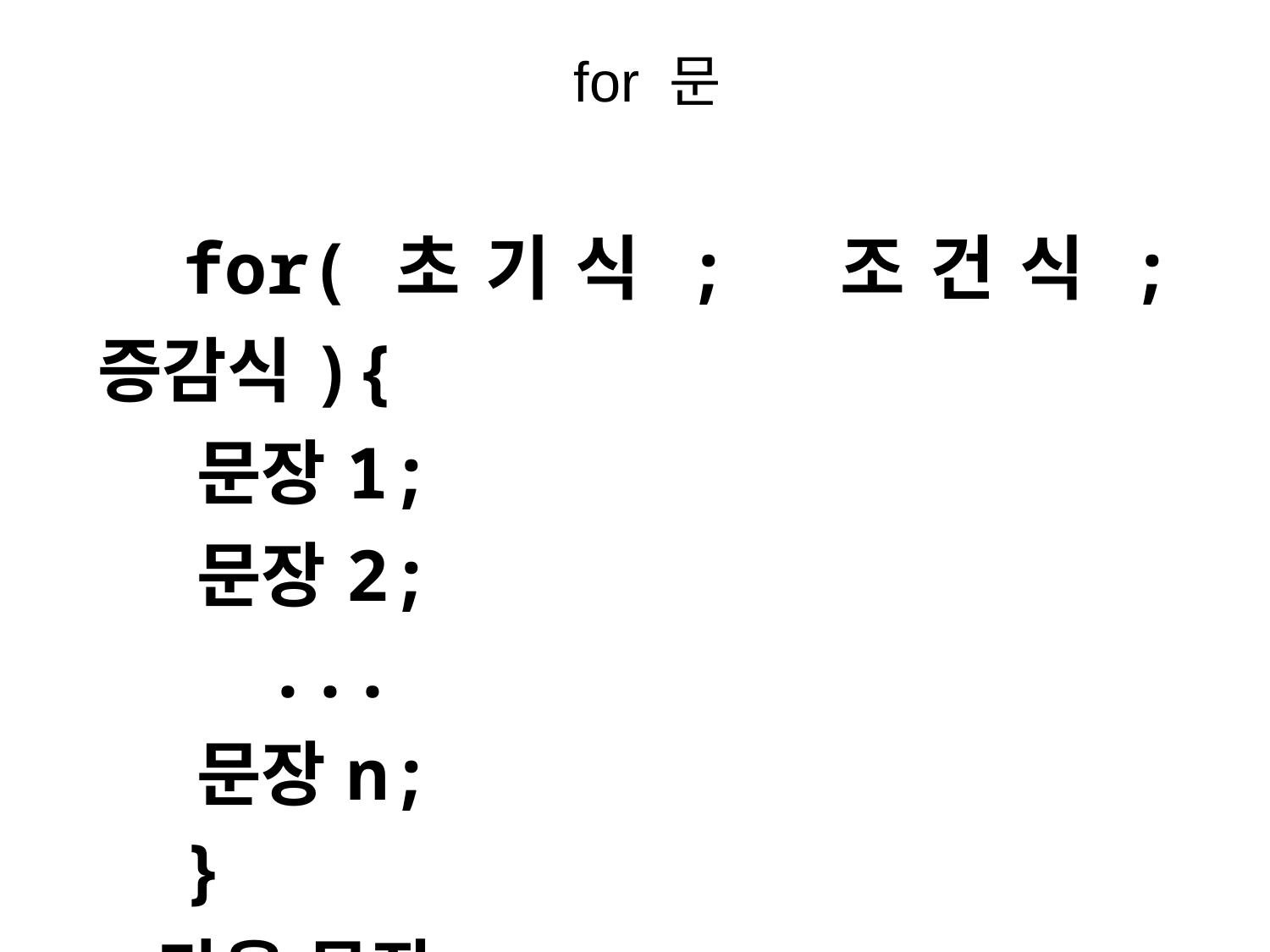

# for 문
| for(초기식; 조건식; 증감식){     문장1;     문장2;     ...     문장n;   }   다음 문장; |
| --- |